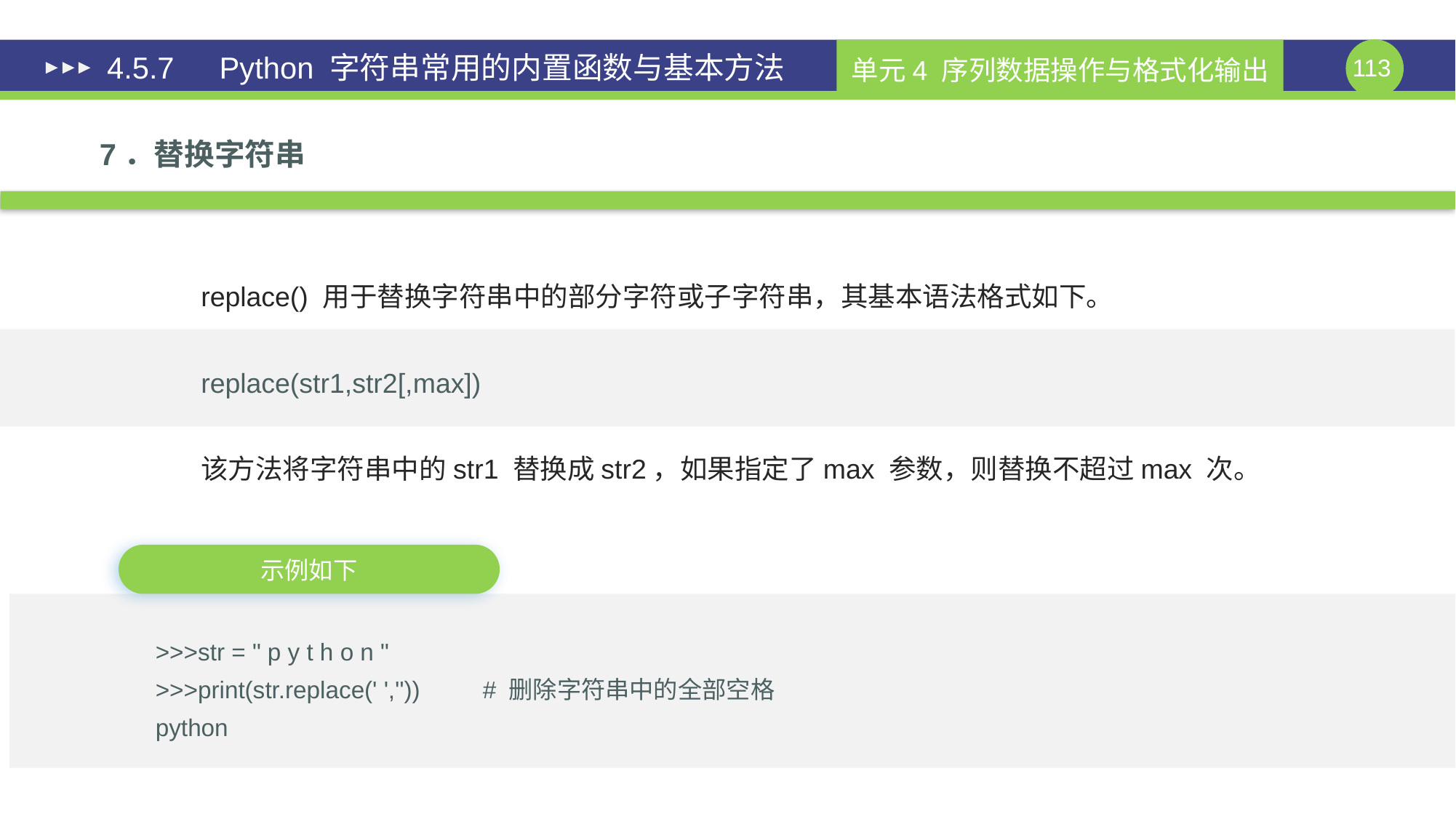

# 4.5.7　Python 字符串常用的内置函数与基本方法
7．替换字符串

replace() 用于替换字符串中的部分字符或子字符串，其基本语法格式如下。

replace(str1,str2[,max])

该方法将字符串中的str1 替换成str2，如果指定了max 参数，则替换不超过max 次。

示例如下

>>>str = " p y t h o n "
>>>print(str.replace(' ','')) 	# 删除字符串中的全部空格
python